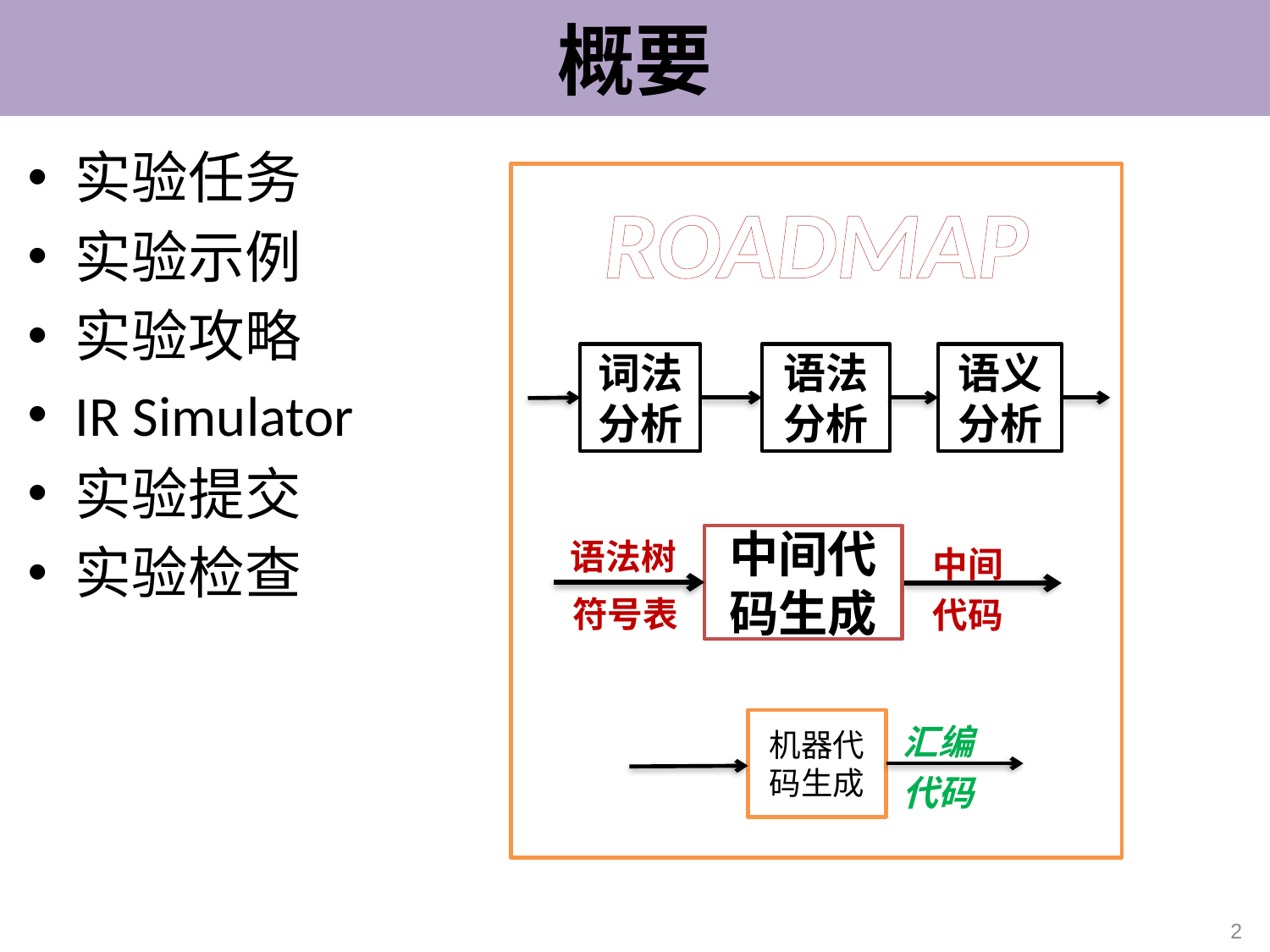

# 概要
实验任务
实验示例
实验攻略
IR Simulator
实验提交
实验检查

词法分析
语法分析
语义分析
中间代码生成
中间代码
语法树
符号表
汇编代码
机器代码生成
ROADMAP
2